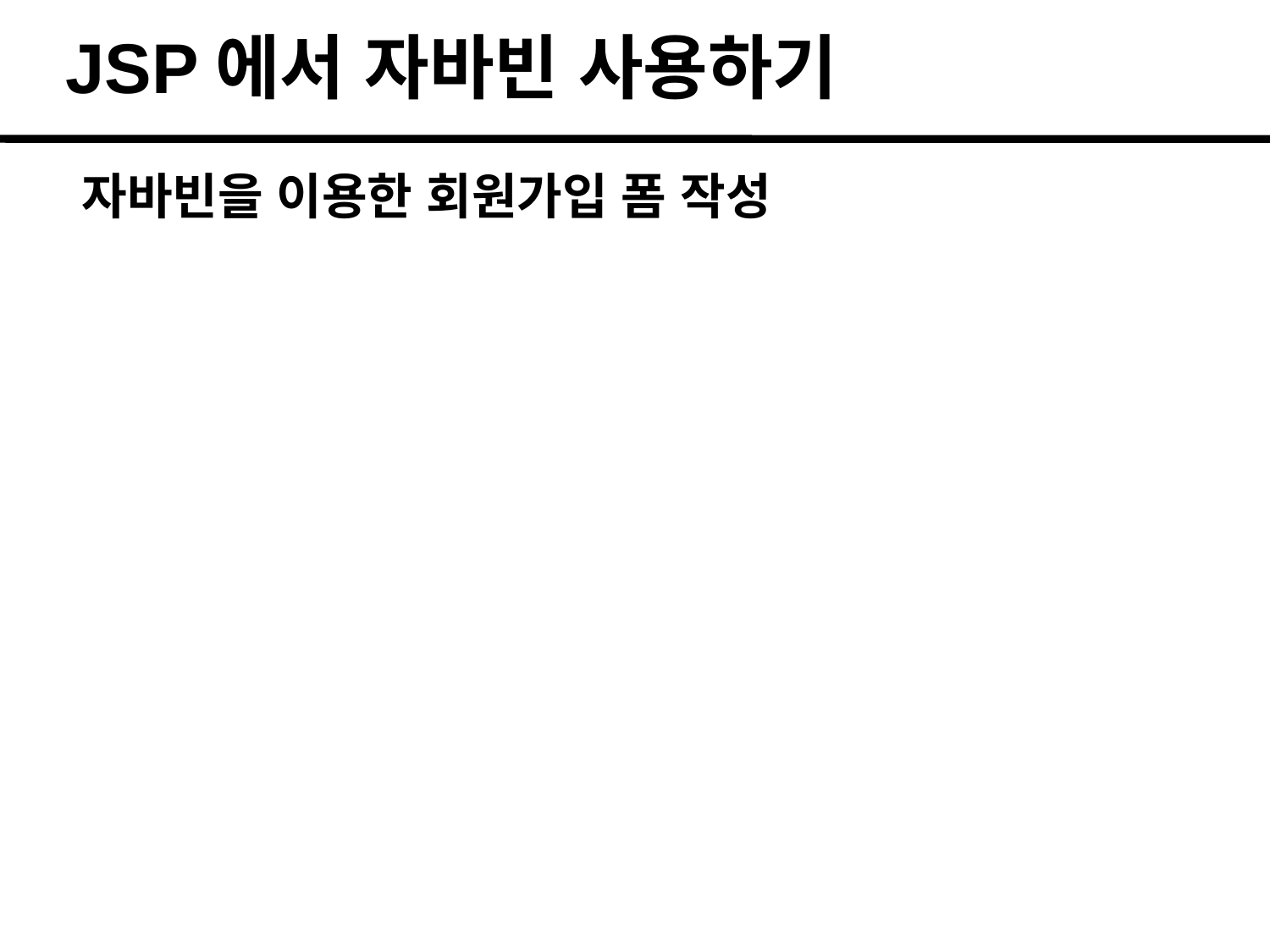

JSP에서 자바빈 사용하기
자바빈을 이용한 회원가입 폼 작성